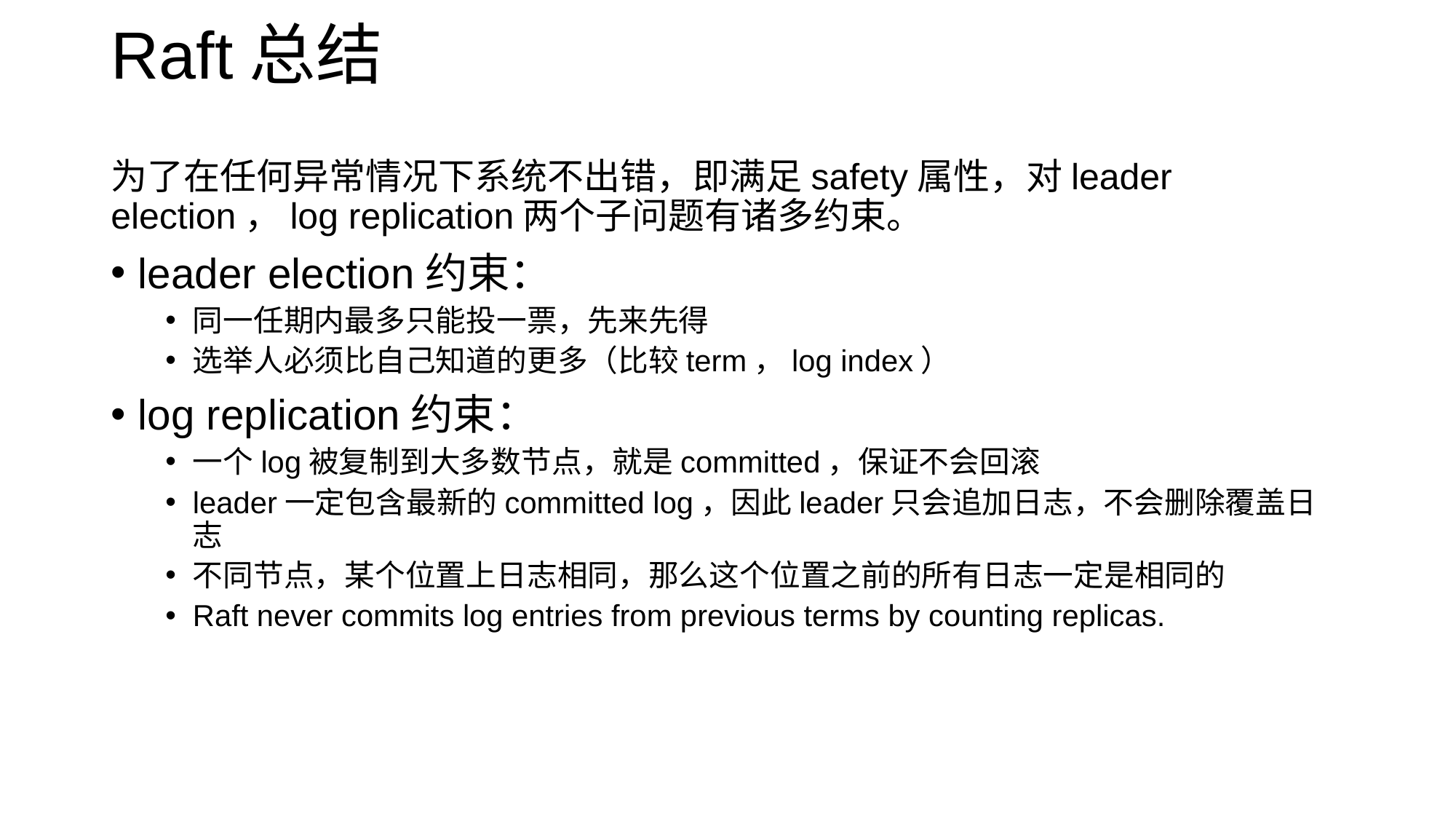

# Raft总结
为了在任何异常情况下系统不出错，即满足safety属性，对leader election，log replication两个子问题有诸多约束。
leader election约束：
同一任期内最多只能投一票，先来先得
选举人必须比自己知道的更多（比较term，log index）
log replication约束：
一个log被复制到大多数节点，就是committed，保证不会回滚
leader一定包含最新的committed log，因此leader只会追加日志，不会删除覆盖日志
不同节点，某个位置上日志相同，那么这个位置之前的所有日志一定是相同的
Raft never commits log entries from previous terms by counting replicas.